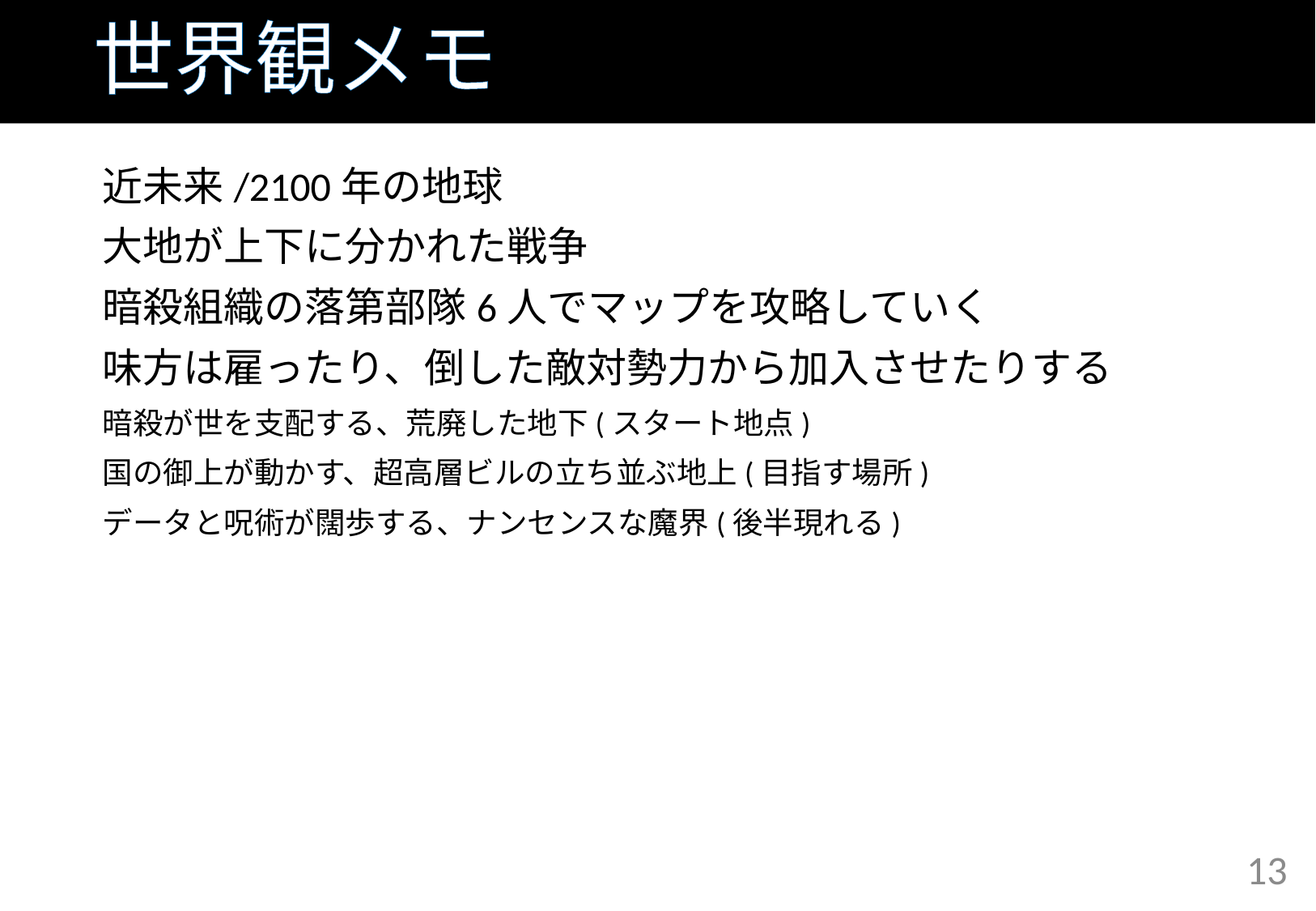

# 世界観メモ
近未来/2100年の地球
大地が上下に分かれた戦争
暗殺組織の落第部隊6人でマップを攻略していく
味方は雇ったり、倒した敵対勢力から加入させたりする
暗殺が世を支配する、荒廃した地下(スタート地点)
国の御上が動かす、超高層ビルの立ち並ぶ地上(目指す場所)
データと呪術が闊歩する、ナンセンスな魔界(後半現れる)
13